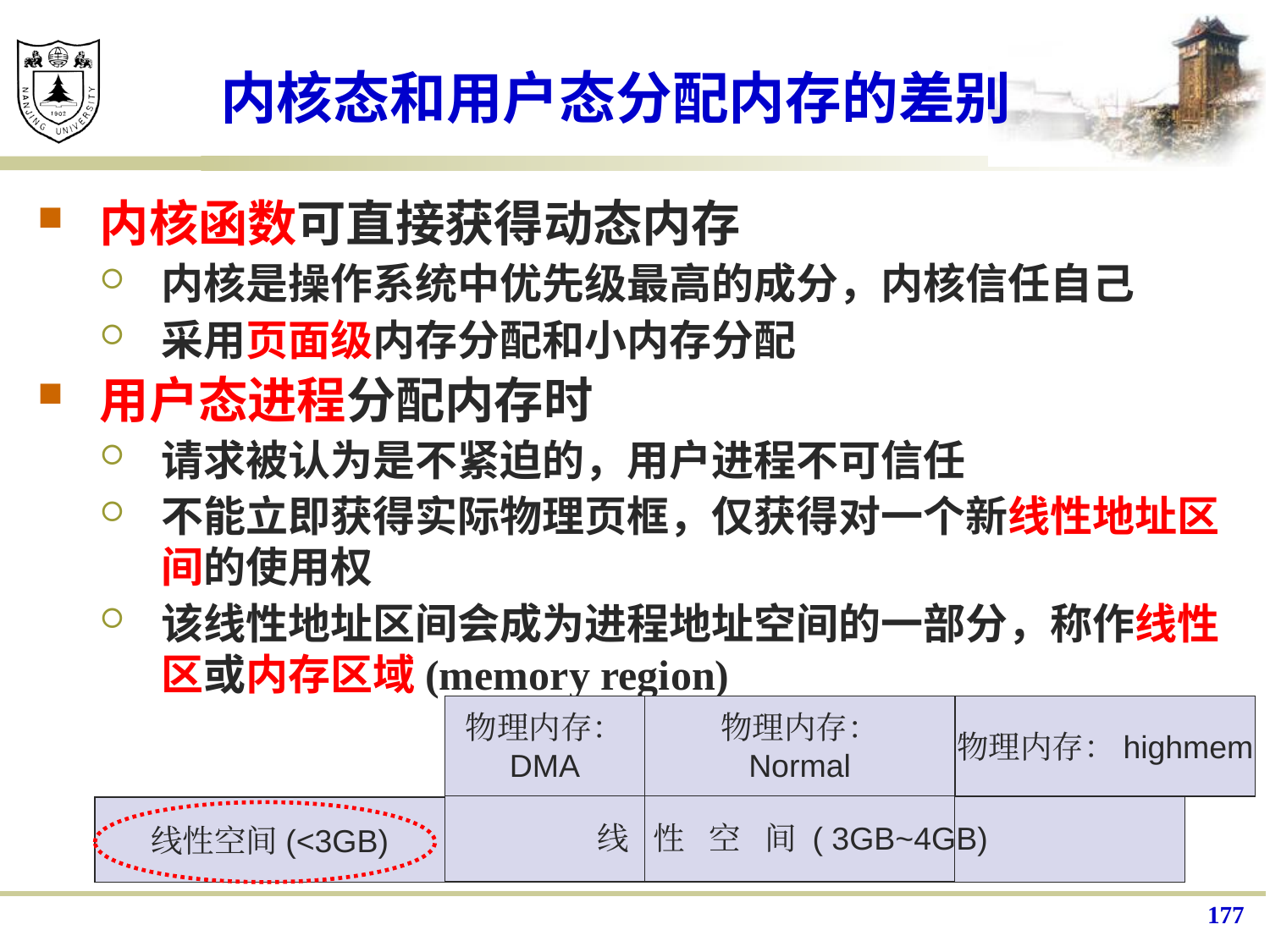

# 内核态和用户态分配内存的差别
内核函数可直接获得动态内存
内核是操作系统中优先级最高的成分，内核信任自己
采用页面级内存分配和小内存分配
用户态进程分配内存时
请求被认为是不紧迫的，用户进程不可信任
不能立即获得实际物理页框，仅获得对一个新线性地址区间的使用权
该线性地址区间会成为进程地址空间的一部分，称作线性区或内存区域(memory region)

物理内存：
DMA
物理内存：
Normal
物理内存：highmem

线   性   空   间 ( 3GB~4GB)
线性空间(<3GB)

177